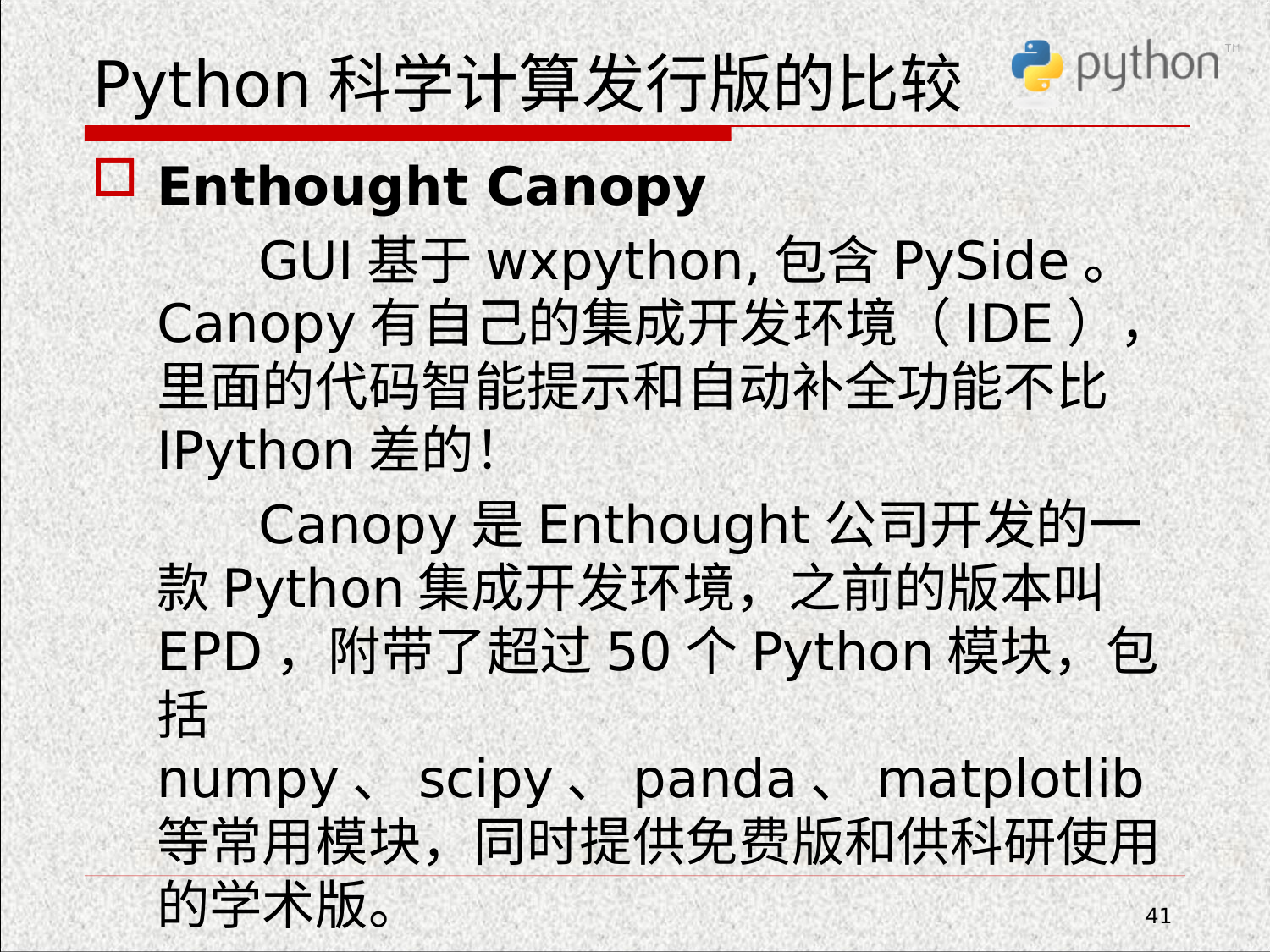

# Python科学计算发行版的比较
Enthought Canopy
          GUI基于wxpython,包含PySide。Canopy有自己的集成开发环境（IDE），里面的代码智能提示和自动补全功能不比IPython差的！
          Canopy是Enthought公司开发的一款Python集成开发环境，之前的版本叫EPD，附带了超过50个Python模块，包括numpy、scipy、panda、matplotlib等常用模块，同时提供免费版和供科研使用的学术版。
41